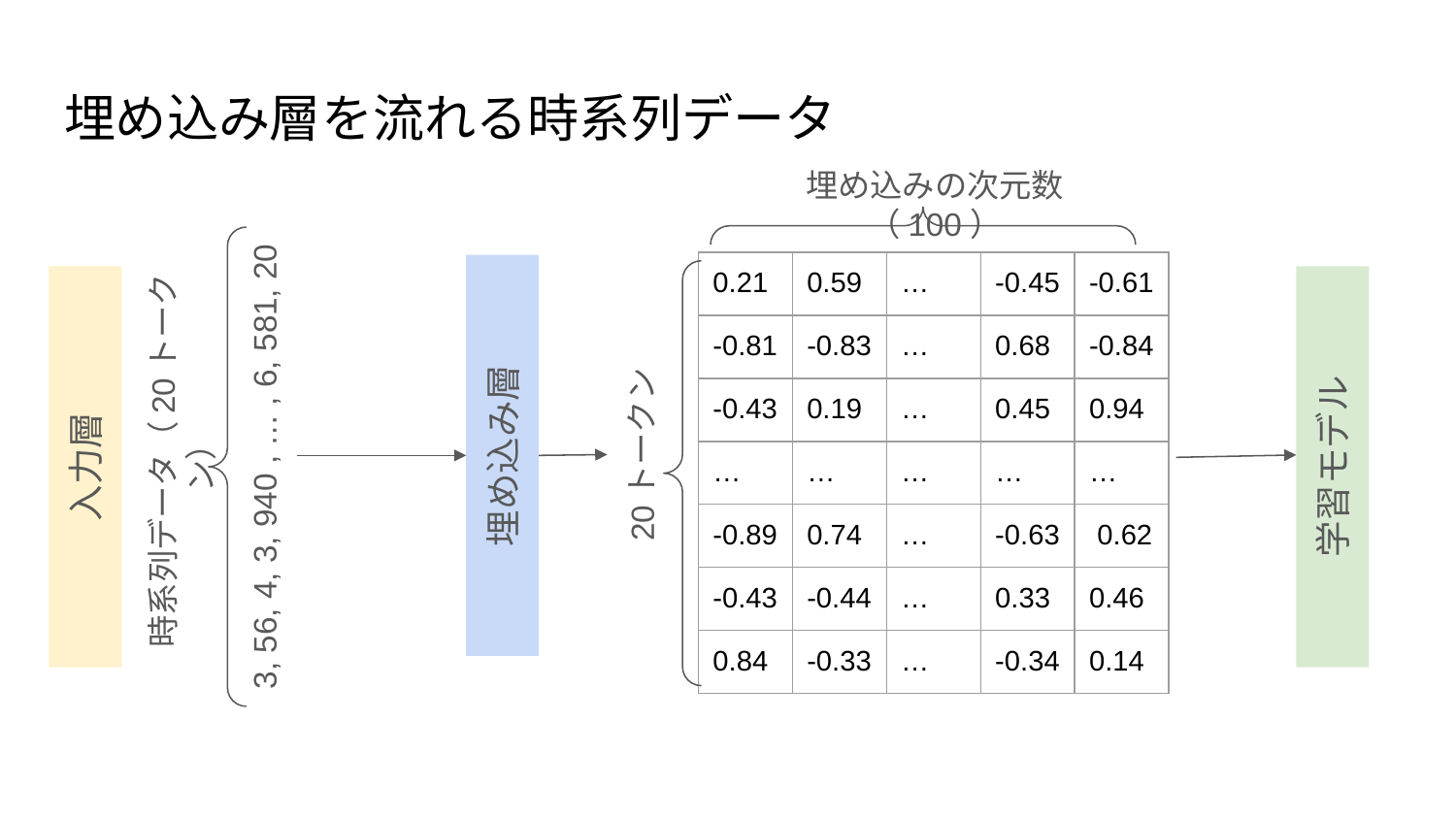

# 埋め込み層を流れる時系列データ
埋め込みの次元数（100）

| 0.21 | 0.59 | … | -0.45 | -0.61 |
| --- | --- | --- | --- | --- |
| -0.81 | -0.83 | … | 0.68 | -0.84 |
| -0.43 | 0.19 | … | 0.45 | 0.94 |
| … | … | … | … | … |
| -0.89 | 0.74 | … | -0.63 | 0.62 |
| -0.43 | -0.44 | … | 0.33 | 0.46 |
| 0.84 | -0.33 | … | -0.34 | 0.14 |

埋め込み層
20トークン
3, 56, 4, 3, 940 , … , 6, 581, 20
時系列データ（20トークン）
入力層
学習モデル